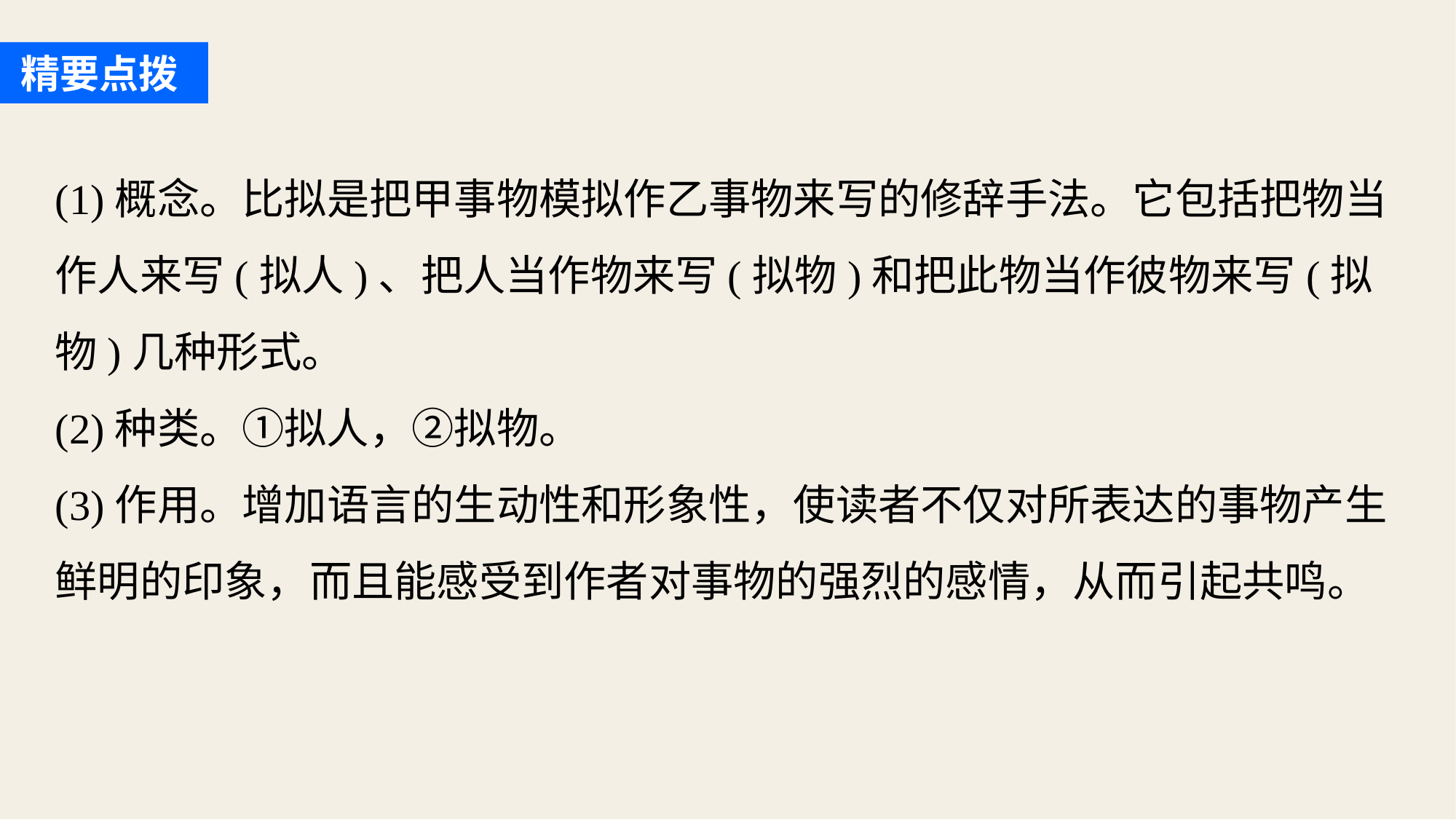

精要点拨
(1)概念。比拟是把甲事物模拟作乙事物来写的修辞手法。它包括把物当作人来写(拟人)、把人当作物来写(拟物)和把此物当作彼物来写(拟物)几种形式。
(2)种类。①拟人，②拟物。
(3)作用。增加语言的生动性和形象性，使读者不仅对所表达的事物产生鲜明的印象，而且能感受到作者对事物的强烈的感情，从而引起共鸣。